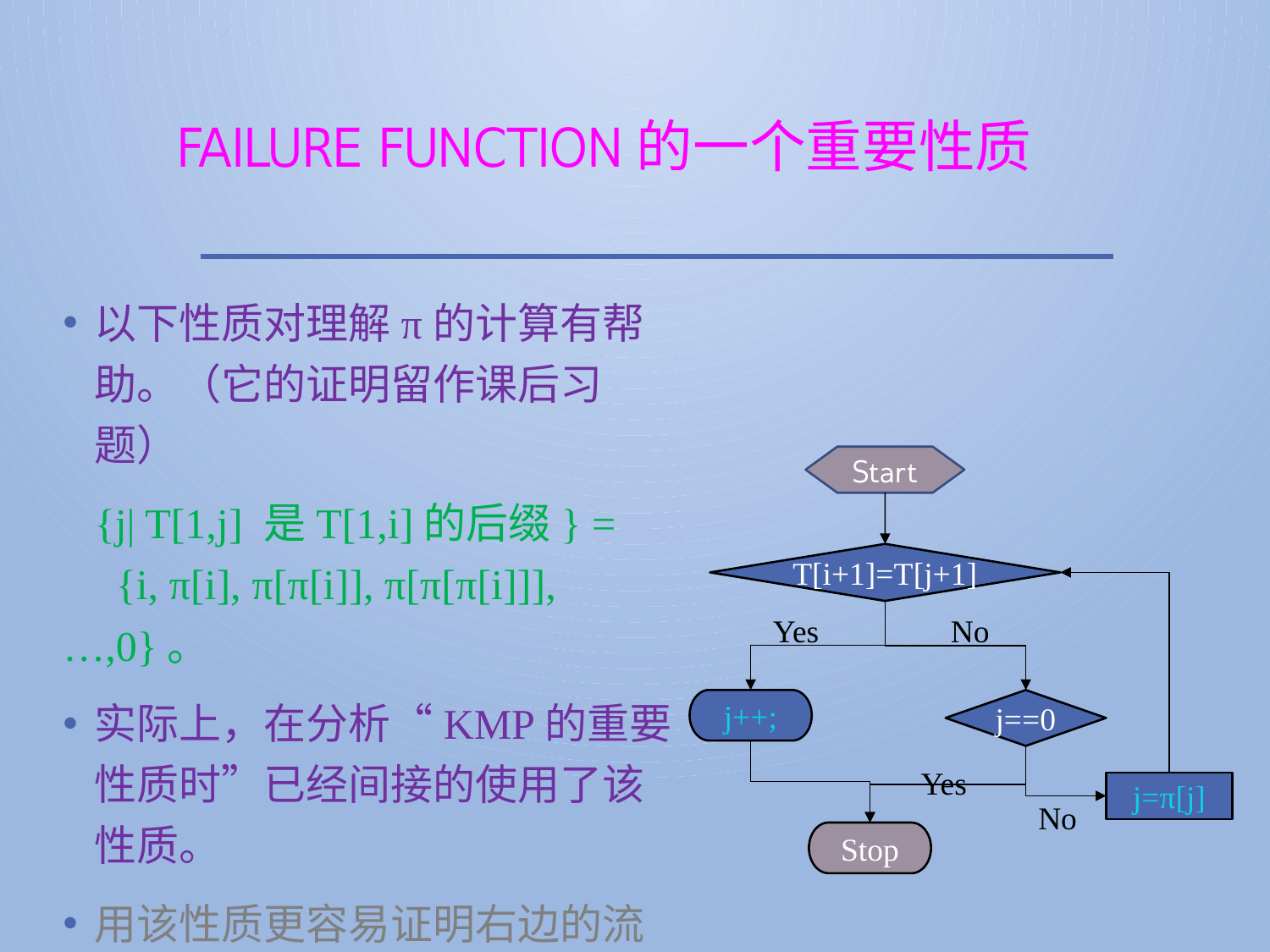

# failure function的一个重要性质
以下性质对理解π的计算有帮助。（它的证明留作课后习题）
   {j| T[1,j] 是T[1,i]的后缀} =
     {i, π[i], π[π[i]], π[π[π[i]]],…,0}。
实际上，在分析“KMP的重要性质时”已经间接的使用了该性质。
用该性质更容易证明右边的流程从j0=π[i] 出发抵达j*= π[i+1] 。
Start
T[i+1]=T[j+1]
No
Yes
j++;
j==0
Yes
j=π[j]
No
Stop